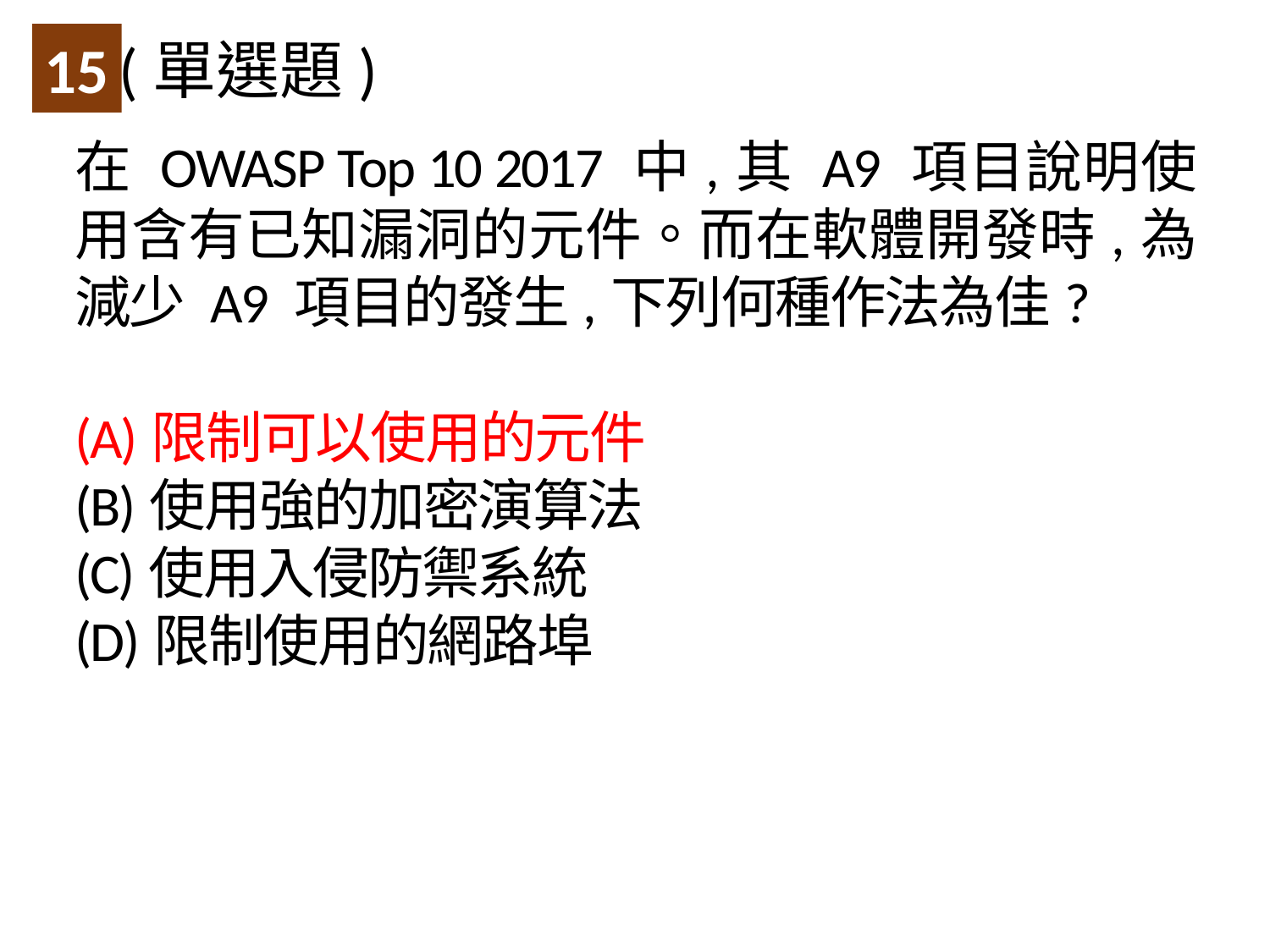

(單選題)
15
在 OWASP Top 10 2017 中,其 A9 項目說明使用含有已知漏洞的元件。而在軟體開發時,為減少 A9 項目的發生,下列何種作法為佳?

(A)限制可以使用的元件
(B)使用強的加密演算法
(C)使用入侵防禦系統
(D)限制使用的網路埠